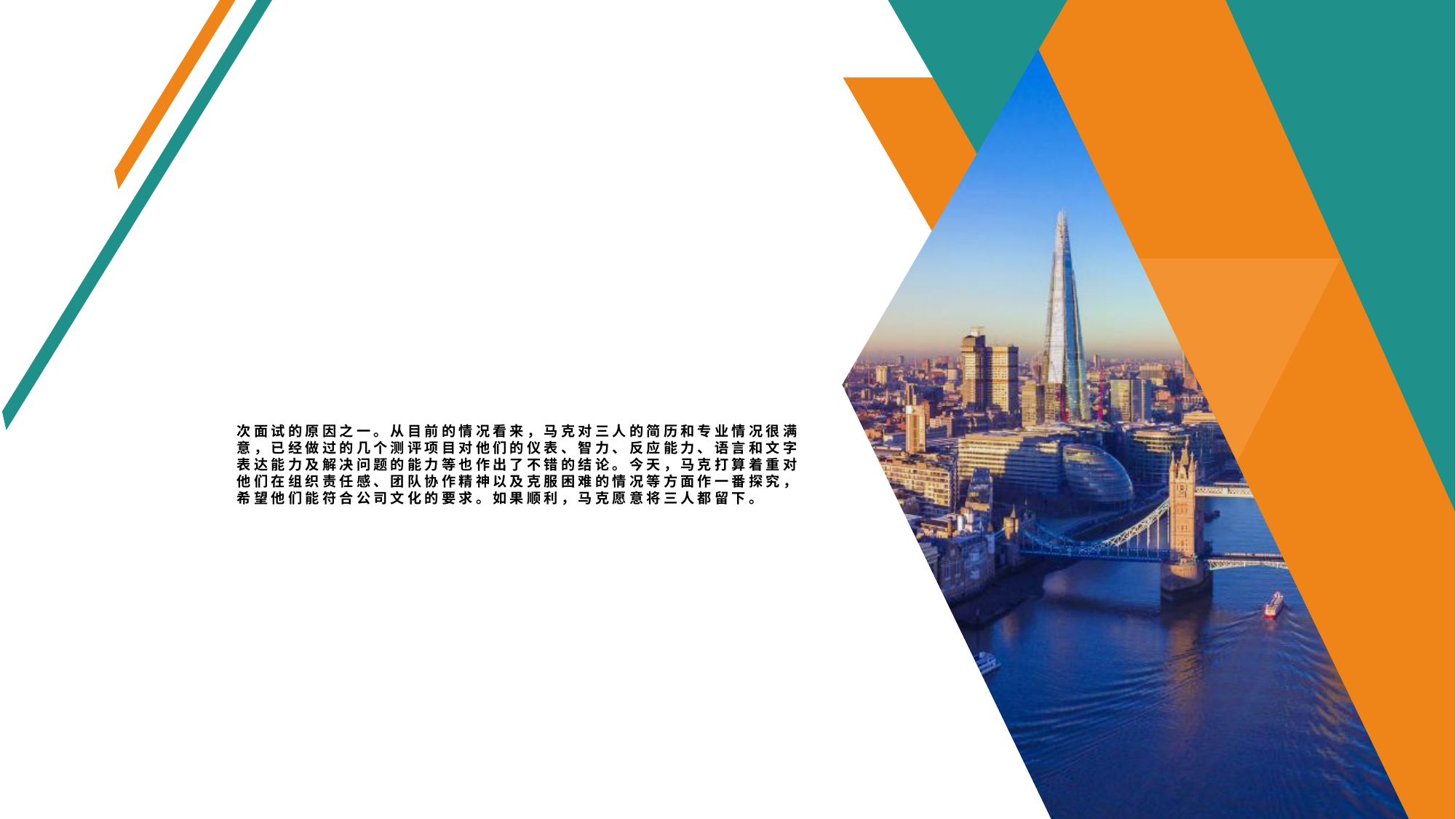

# 次面试的原因之一。从目前的情况看来，马克对三人的简历和专业情况很满意，已经做过的几个测评项目对他们的仪表、智力、反应能力、语言和文字表达能力及解决问题的能力等也作出了不错的结论。今天，马克打算着重对他们在组织责任感、团队协作精神以及克服困难的情况等方面作一番探究，希望他们能符合公司文化的要求。如果顺利，马克愿意将三人都留下。